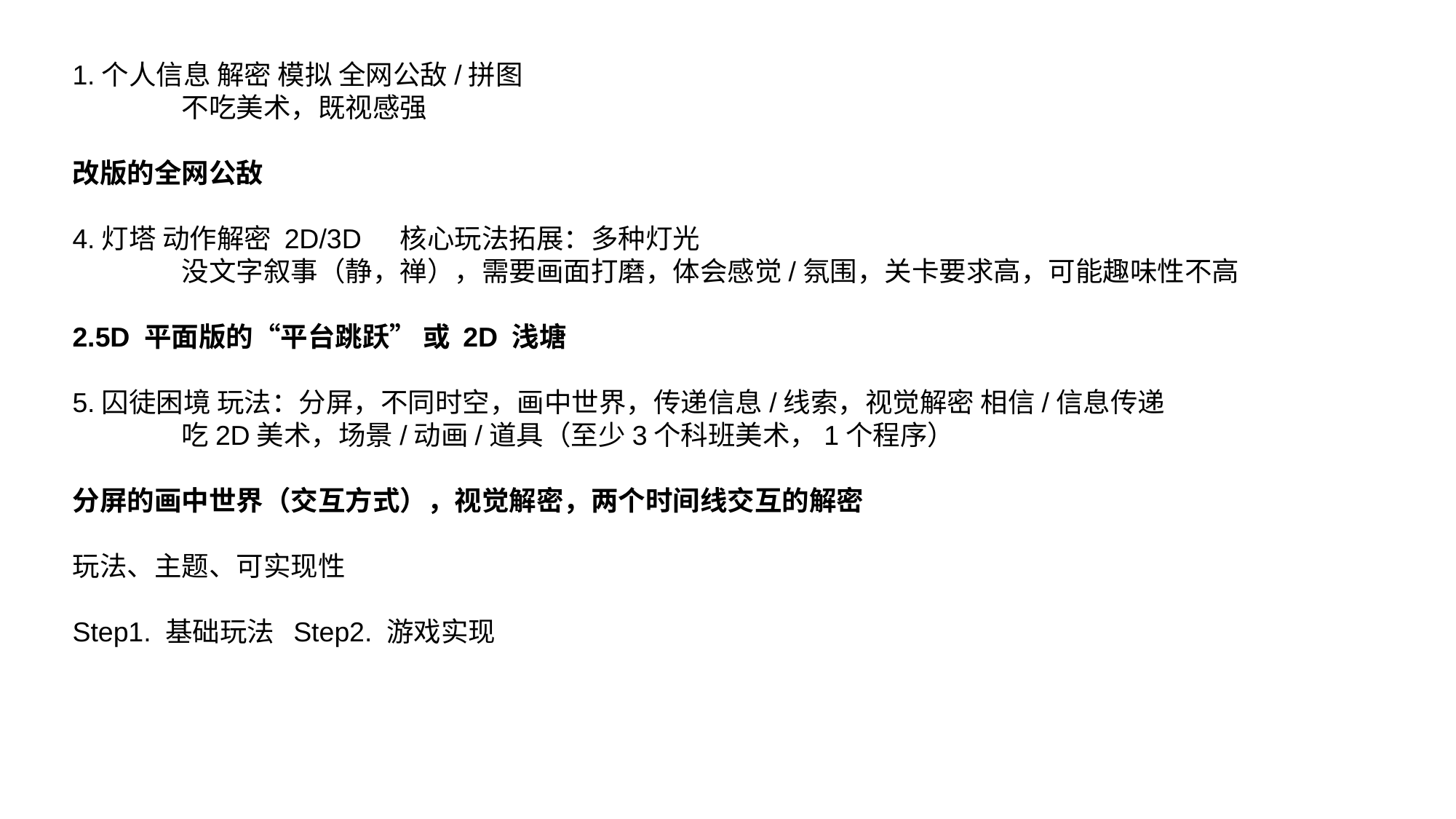

1.个人信息 解密 模拟 全网公敌/拼图
	不吃美术，既视感强

改版的全网公敌

4.灯塔 动作解密 2D/3D 	核心玩法拓展：多种灯光
	没文字叙事（静，禅），需要画面打磨，体会感觉/氛围，关卡要求高，可能趣味性不高

2.5D 平面版的“平台跳跃” 或 2D 浅塘

5.囚徒困境 玩法：分屏，不同时空，画中世界，传递信息/线索，视觉解密 相信/信息传递
	吃2D美术，场景/动画/道具（至少3个科班美术，1个程序）

分屏的画中世界（交互方式），视觉解密，两个时间线交互的解密

玩法、主题、可实现性

Step1. 基础玩法  Step2. 游戏实现